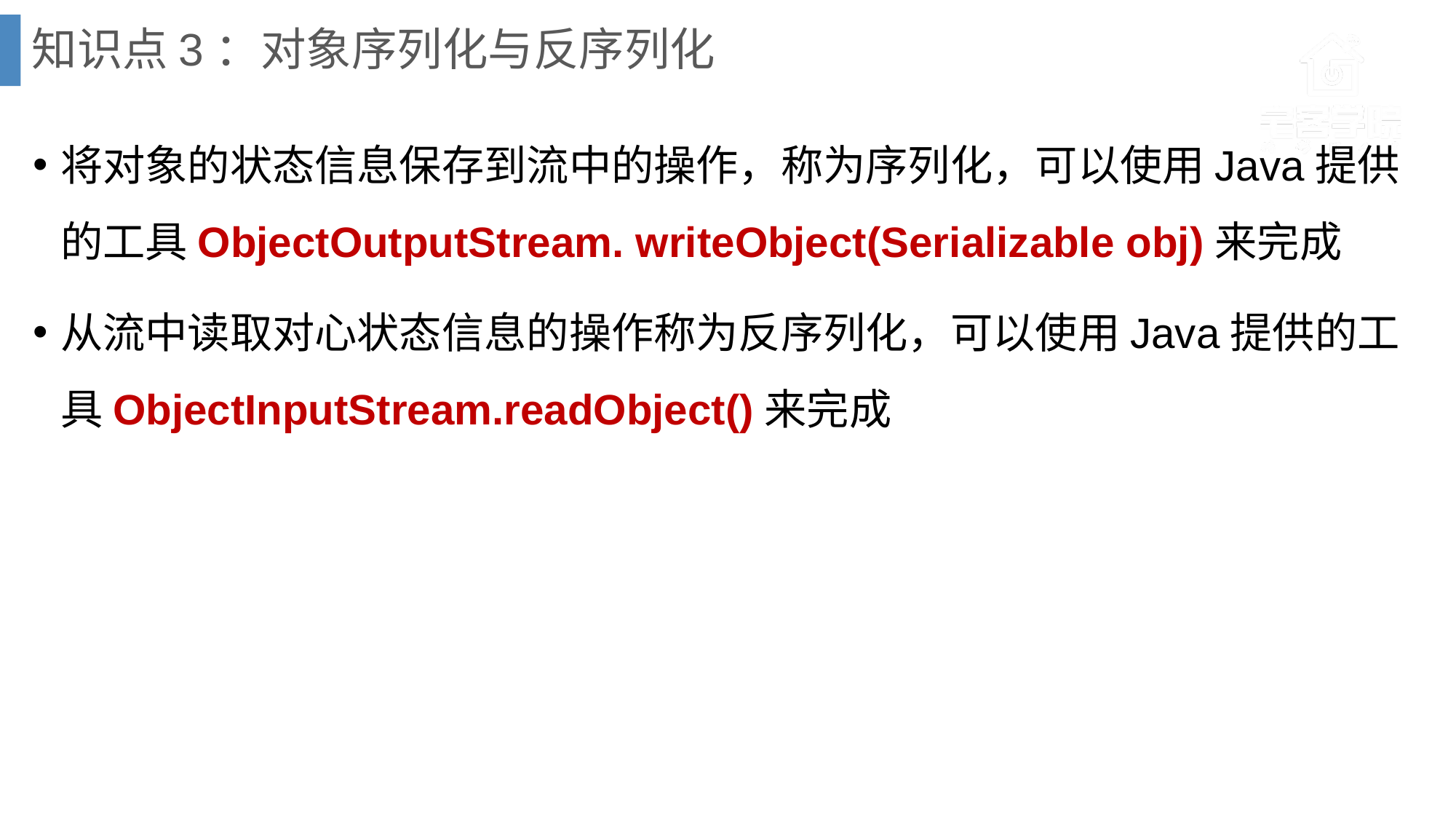

# 知识点3：对象序列化与反序列化
将对象的状态信息保存到流中的操作，称为序列化，可以使用Java提供的工具ObjectOutputStream. writeObject(Serializable obj)来完成
从流中读取对心状态信息的操作称为反序列化，可以使用Java提供的工具ObjectInputStream.readObject()来完成